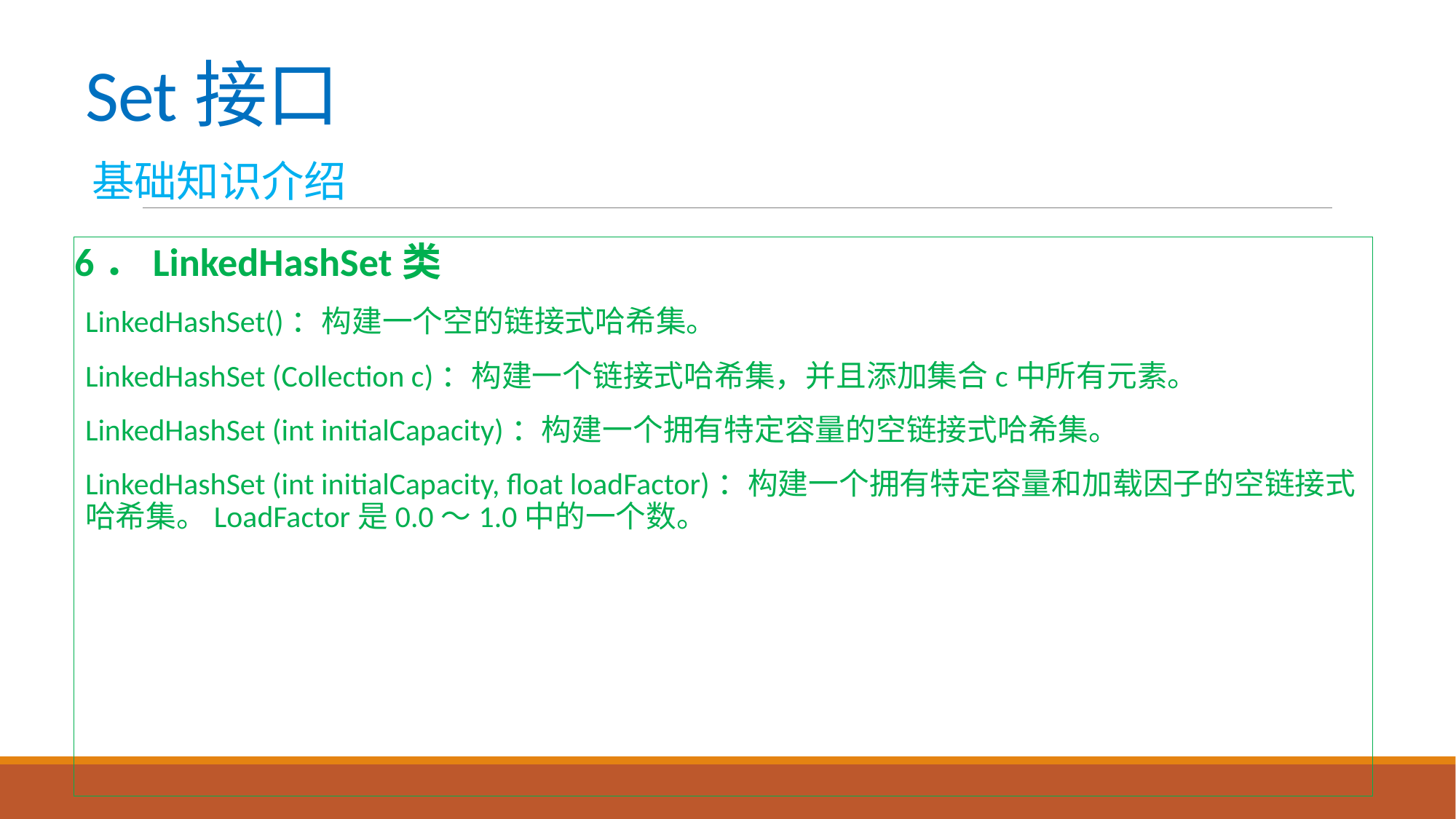

# Set接口
基础知识介绍
6．LinkedHashSet类
LinkedHashSet()：构建一个空的链接式哈希集。
LinkedHashSet (Collection c)：构建一个链接式哈希集，并且添加集合c中所有元素。
LinkedHashSet (int initialCapacity)：构建一个拥有特定容量的空链接式哈希集。
LinkedHashSet (int initialCapacity, float loadFactor)：构建一个拥有特定容量和加载因子的空链接式哈希集。LoadFactor是0.0～1.0中的一个数。